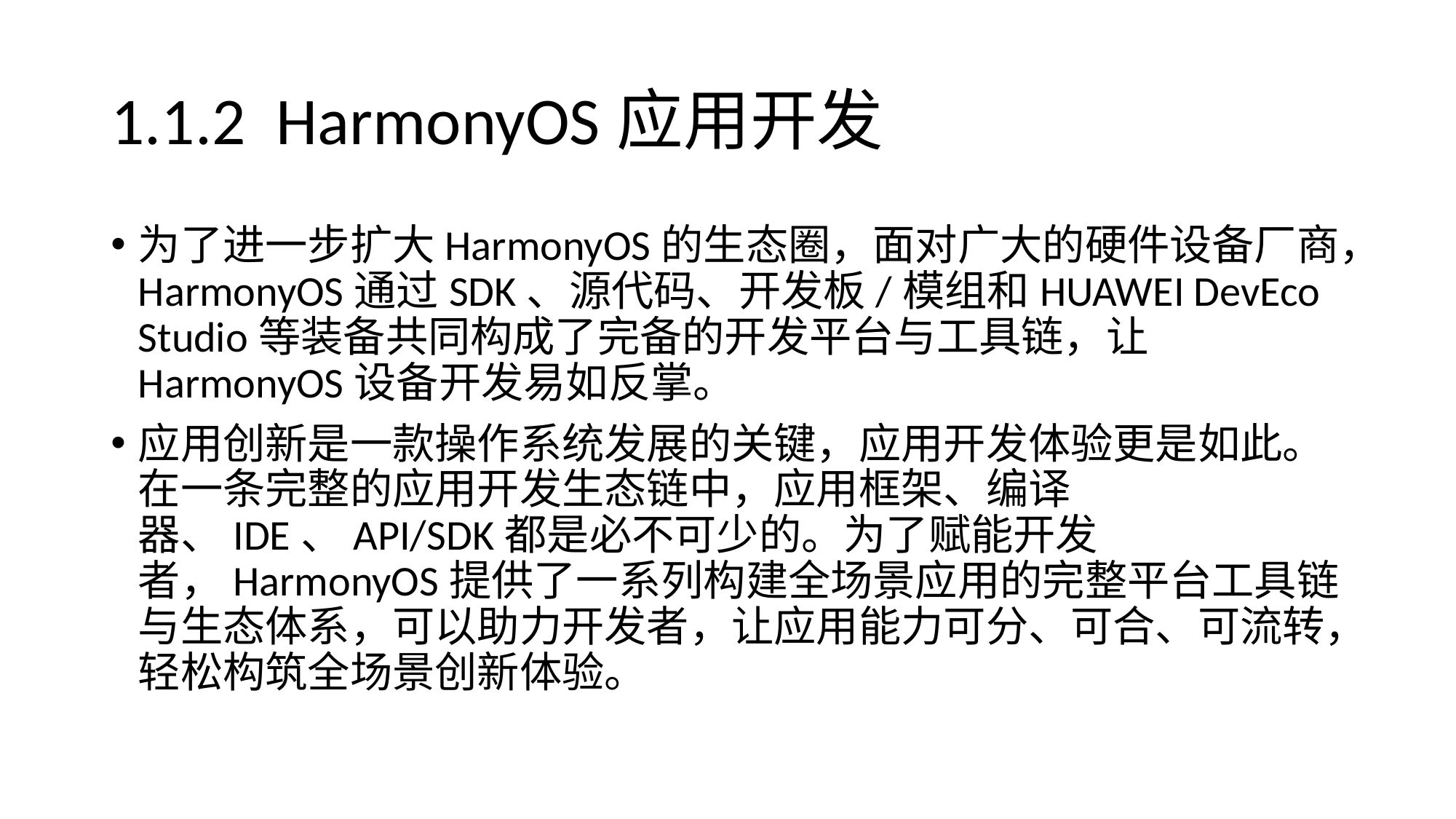

# 1.1.2  HarmonyOS应用开发
为了进一步扩大HarmonyOS的生态圈，面对广大的硬件设备厂商，HarmonyOS通过SDK、源代码、开发板/模组和HUAWEI DevEco Studio等装备共同构成了完备的开发平台与工具链，让HarmonyOS设备开发易如反掌。
应用创新是一款操作系统发展的关键，应用开发体验更是如此。在一条完整的应用开发生态链中，应用框架、编译器、IDE、API/SDK都是必不可少的。为了赋能开发者，HarmonyOS提供了一系列构建全场景应用的完整平台工具链与生态体系，可以助力开发者，让应用能力可分、可合、可流转，轻松构筑全场景创新体验。